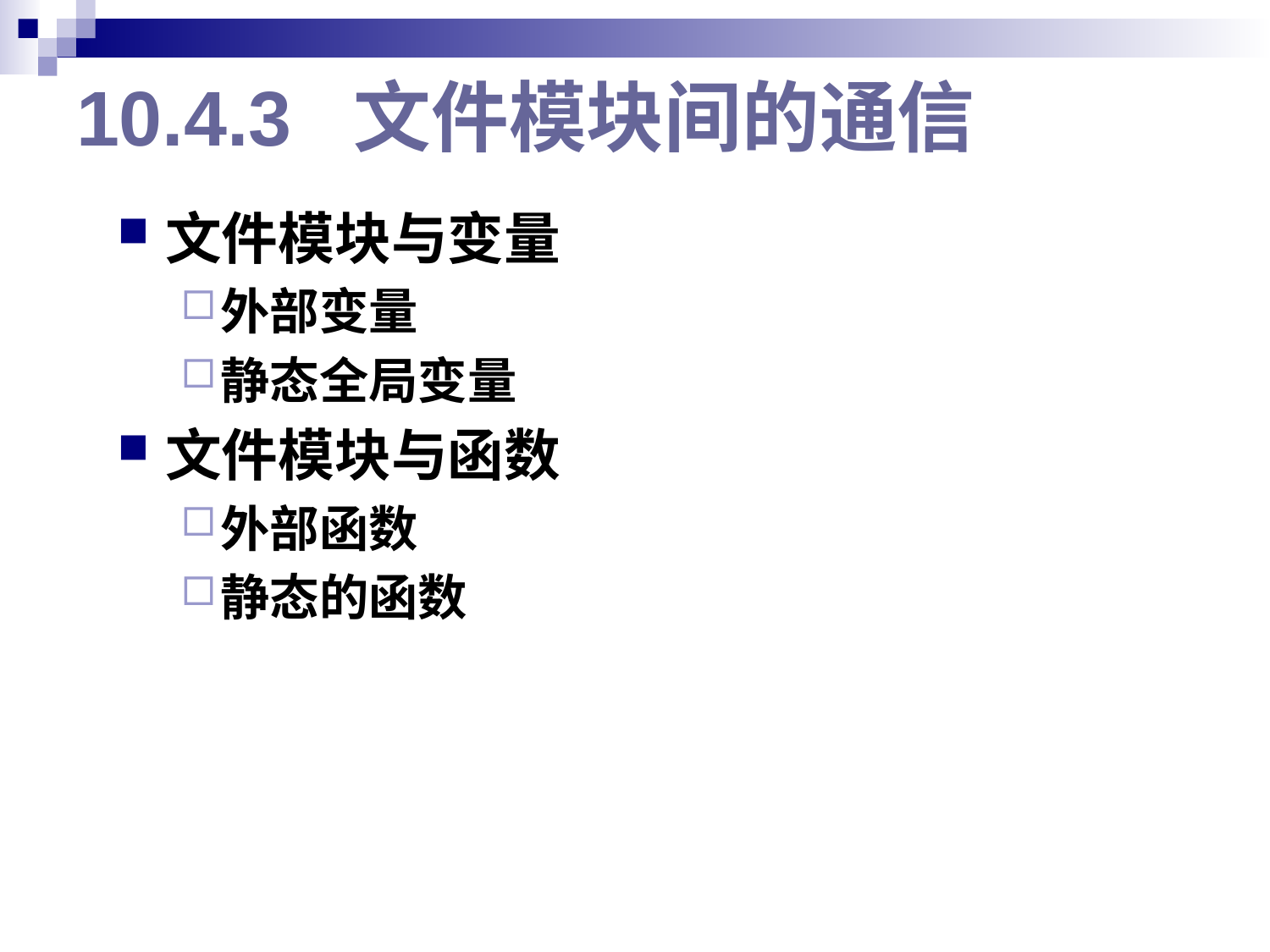

# 10.4.3  文件模块间的通信
文件模块与变量
外部变量
静态全局变量
文件模块与函数
外部函数
静态的函数